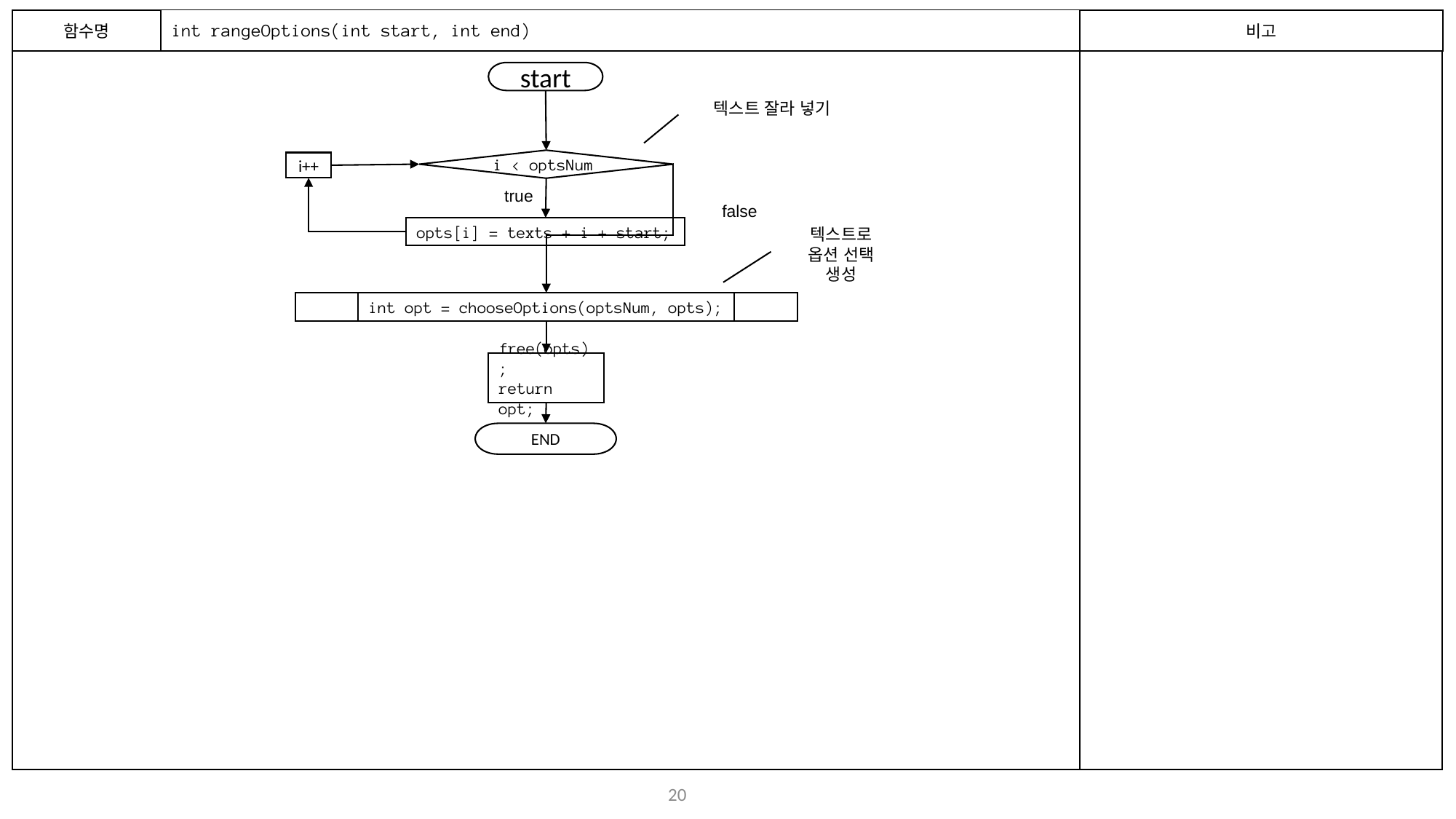

함수명
# int rangeOptions(int start, int end)
비고

start
텍스트 잘라 넣기
i < optsNum
i++
true
false
opts[i] = texts + i + start;
텍스트로 옵션 선택 생성
int opt = chooseOptions(optsNum, opts);
free(opts);
return opt;
END
20